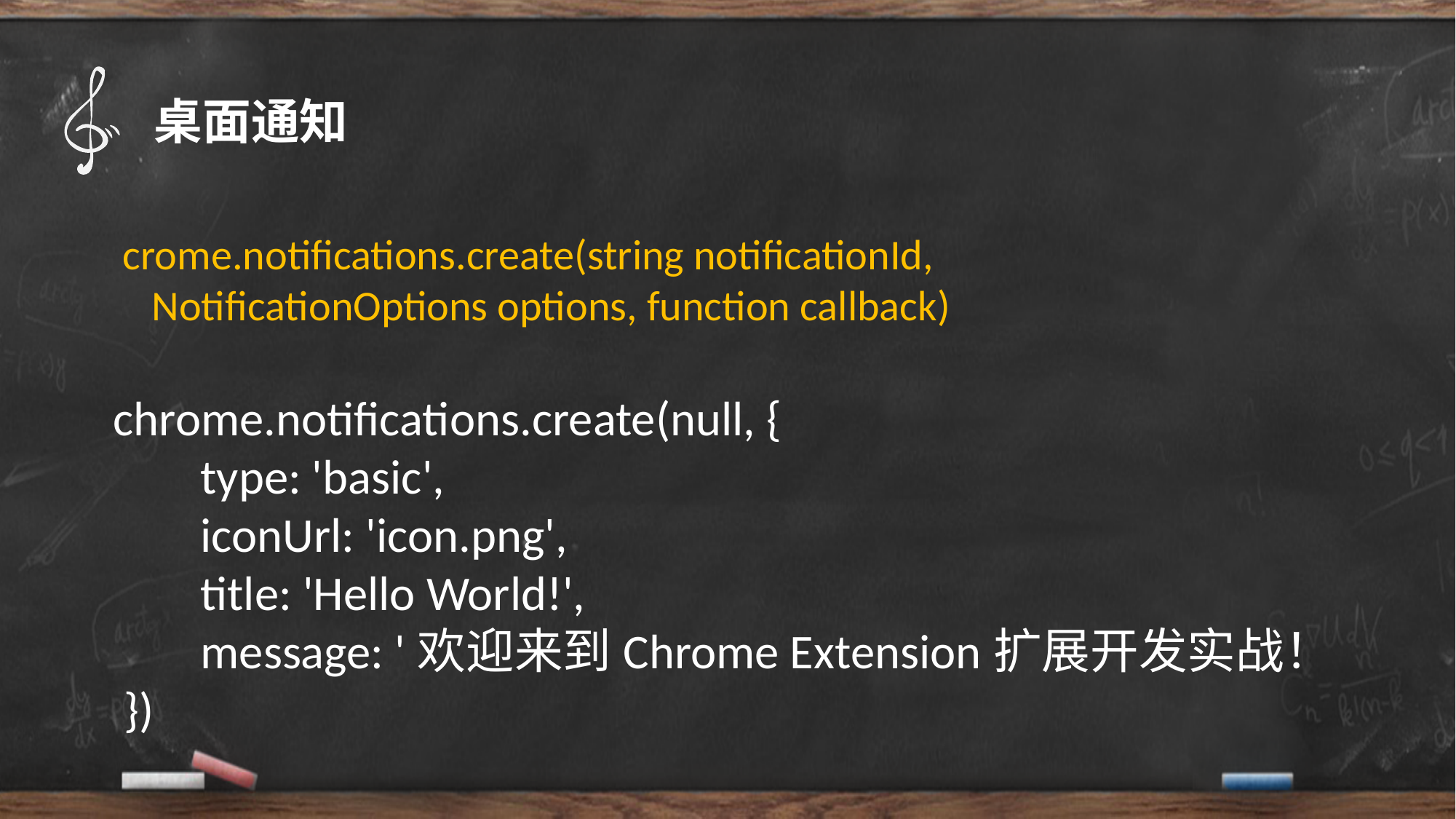

桌面通知
 crome.notifications.create(string notificationId,
    NotificationOptions options, function callback)

chrome.notifications.create(null, {
        type: 'basic',
        iconUrl: 'icon.png',
        title: 'Hello World!',
        message: '欢迎来到Chrome Extension扩展开发实战！
 })